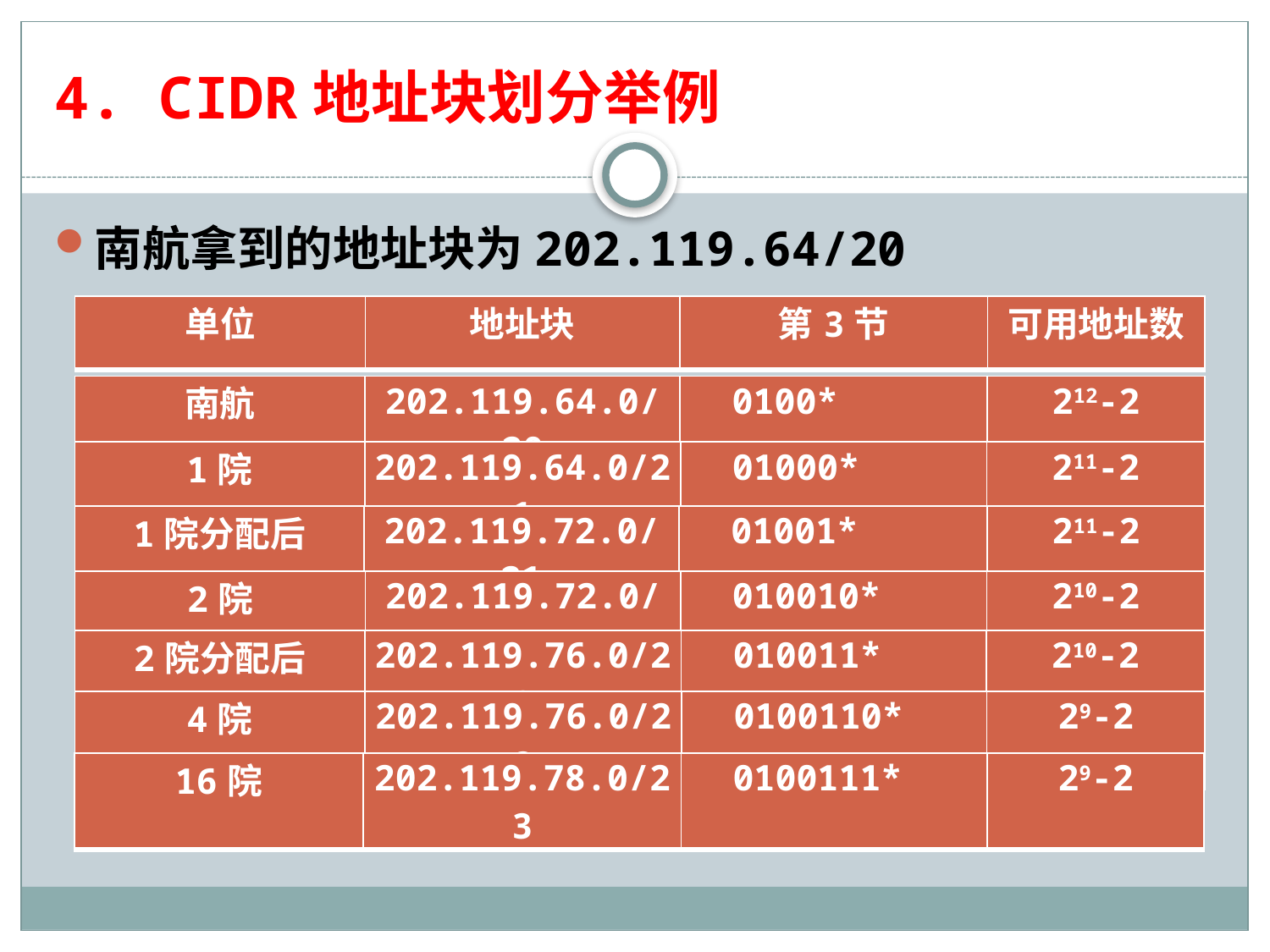

# 4. CIDR地址块划分举例
南航拿到的地址块为202.119.64/20
| 单位 | 地址块 | 第3节 | 可用地址数 |
| --- | --- | --- | --- |
| 南航 | 202.119.64.0/20 | 0100\* | 212-2 |
| --- | --- | --- | --- |
| 1院 | 202.119.64.0/21 | 01000\* | 211-2 |
| --- | --- | --- | --- |
| 1院分配后 | 202.119.72.0/21 | 01001\* | 211-2 |
| --- | --- | --- | --- |
| 2院 | 202.119.72.0/22 | 010010\* | 210-2 |
| --- | --- | --- | --- |
| 2院分配后 | 202.119.76.0/22 | 010011\* | 210-2 |
| --- | --- | --- | --- |
| 4院 | 202.119.76.0/23 | 0100110\* | 29-2 |
| --- | --- | --- | --- |
| 16院 | 202.119.78.0/23 | 0100111\* | 29-2 |
| --- | --- | --- | --- |